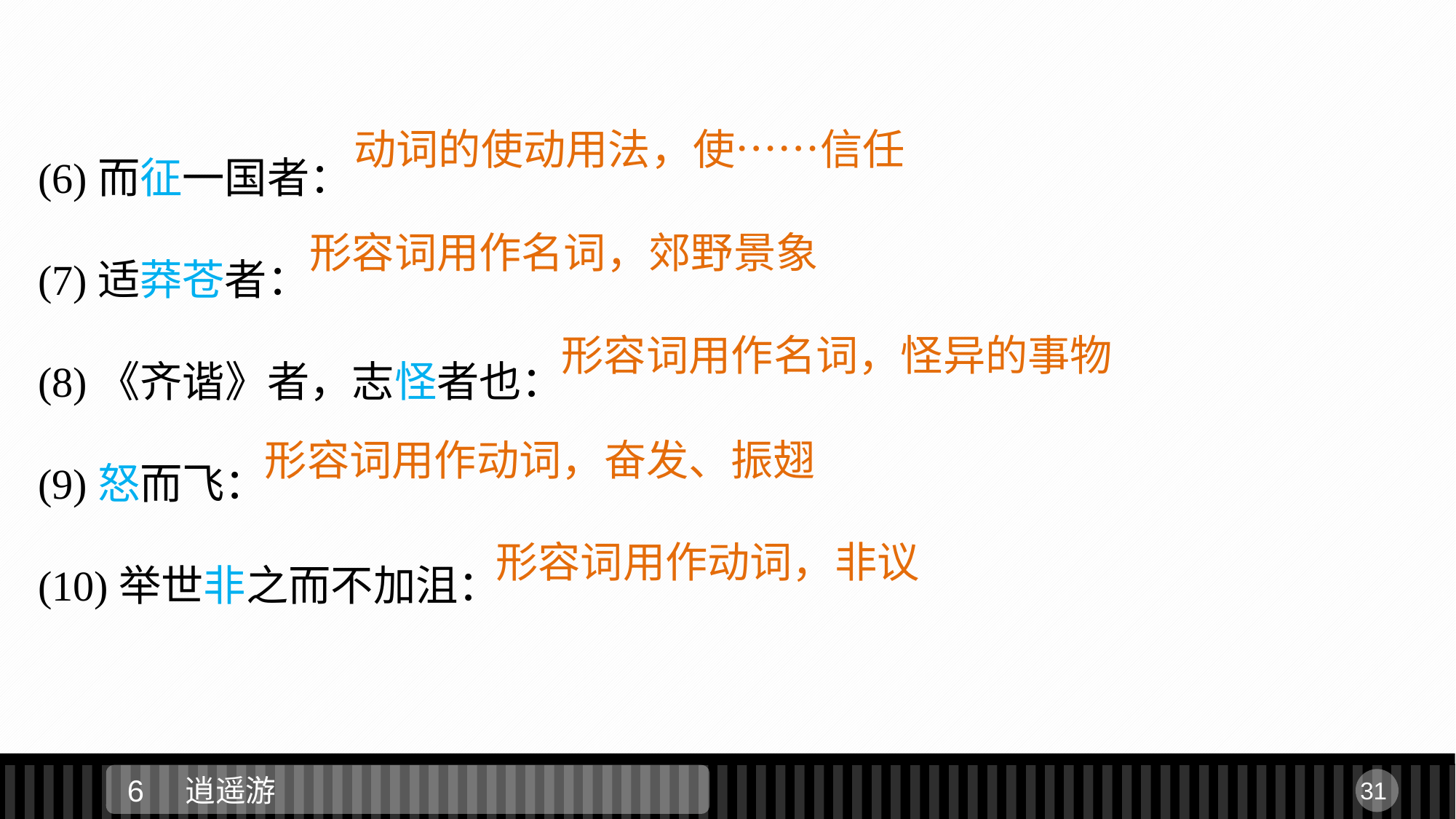

(6)而征一国者：
(7)适莽苍者：
(8)《齐谐》者，志怪者也：
(9)怒而飞：
(10)举世非之而不加沮：
动词的使动用法，使……信任
形容词用作名词，郊野景象
形容词用作名词，怪异的事物
形容词用作动词，奋发、振翅
形容词用作动词，非议